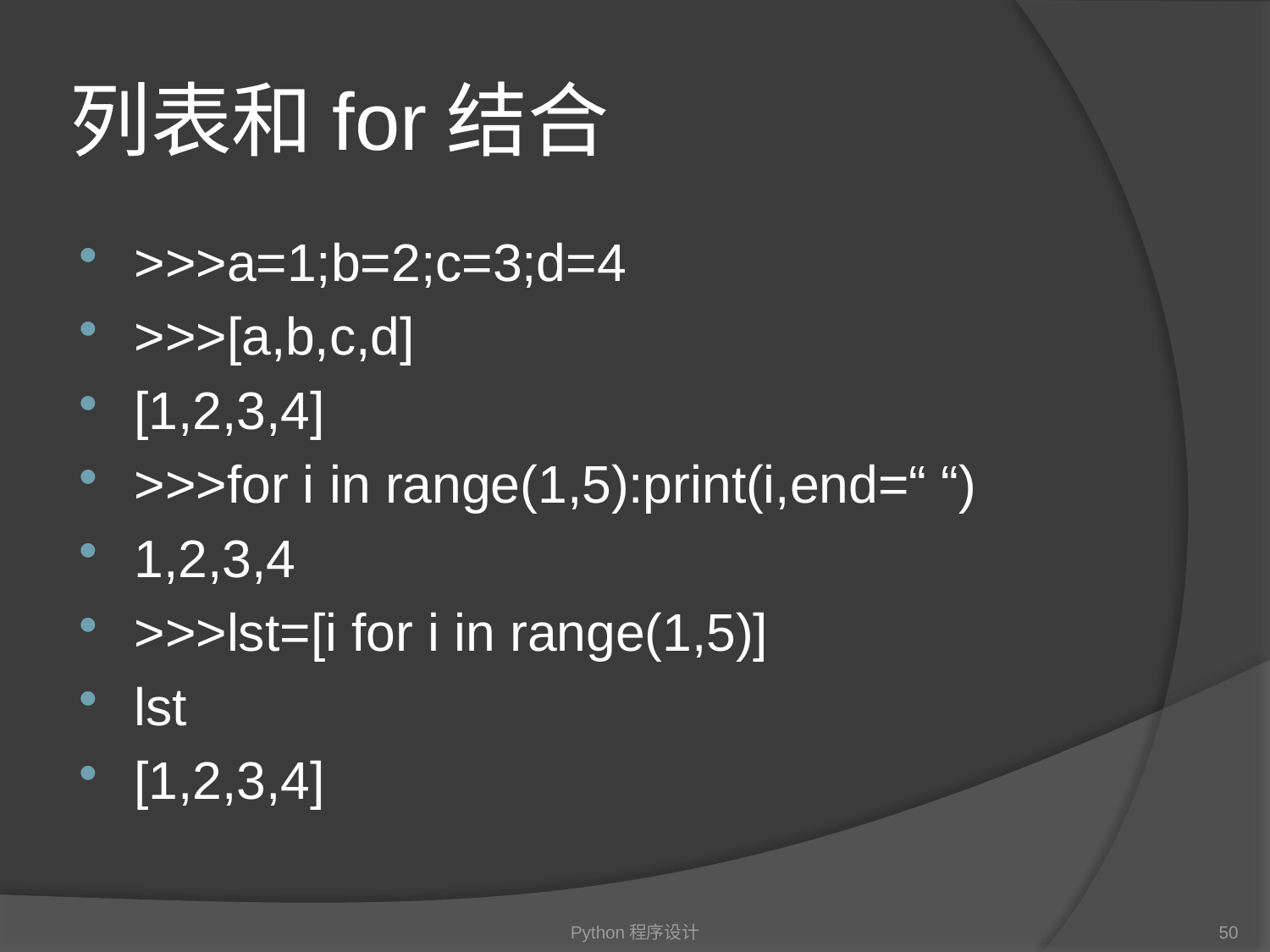

# 列表和for结合
>>>a=1;b=2;c=3;d=4
>>>[a,b,c,d]
[1,2,3,4]
>>>for i in range(1,5):print(i,end=“ “)
1,2,3,4
>>>lst=[i for i in range(1,5)]
lst
[1,2,3,4]

Python程序设计
50